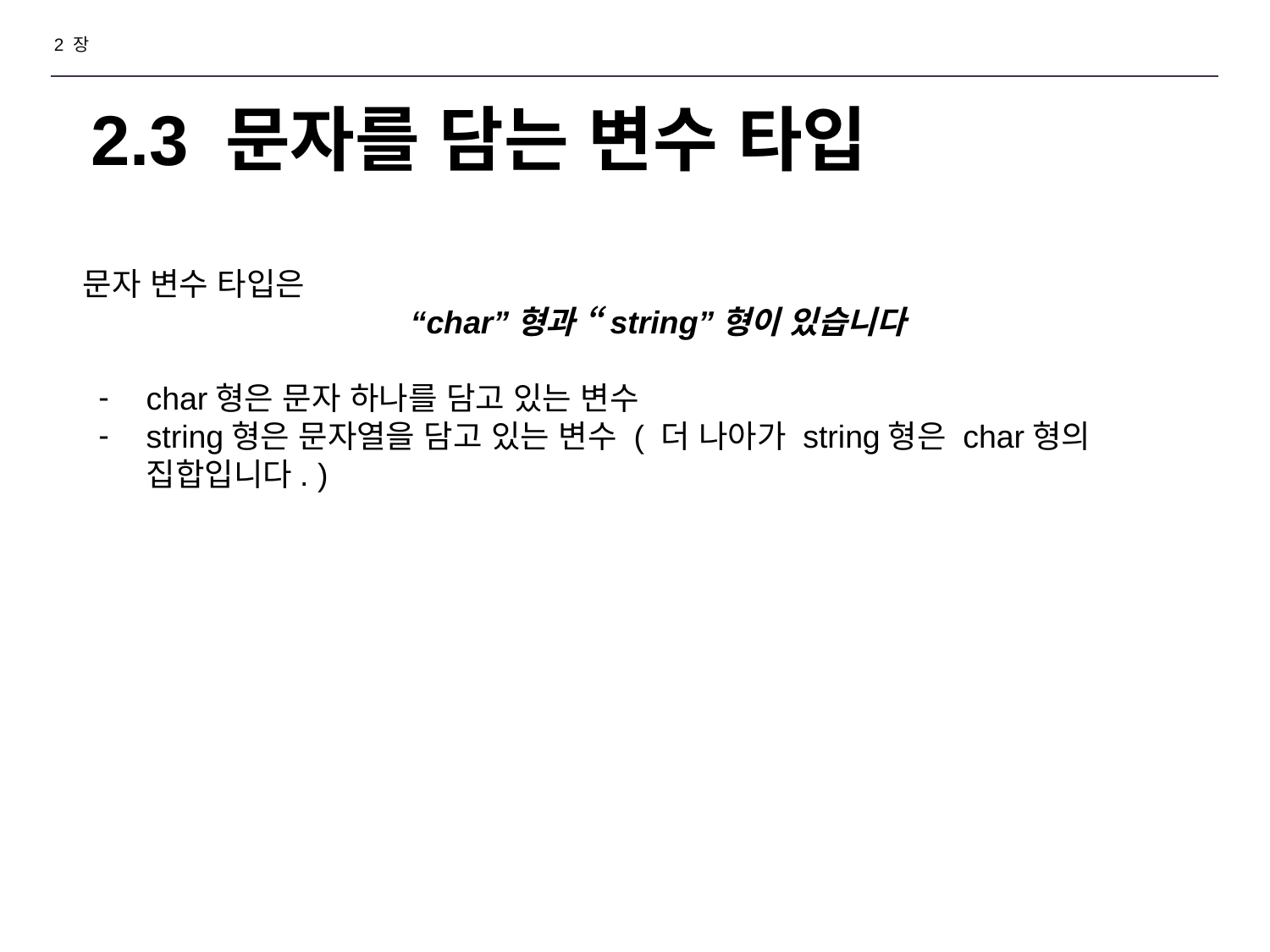

2 장
# 2.3 문자를 담는 변수 타입

문자 변수 타입은
“char”형과 “string”형이 있습니다

char형은 문자 하나를 담고 있는 변수
string형은 문자열을 담고 있는 변수 ( 더 나아가 string형은 char형의 집합입니다. )